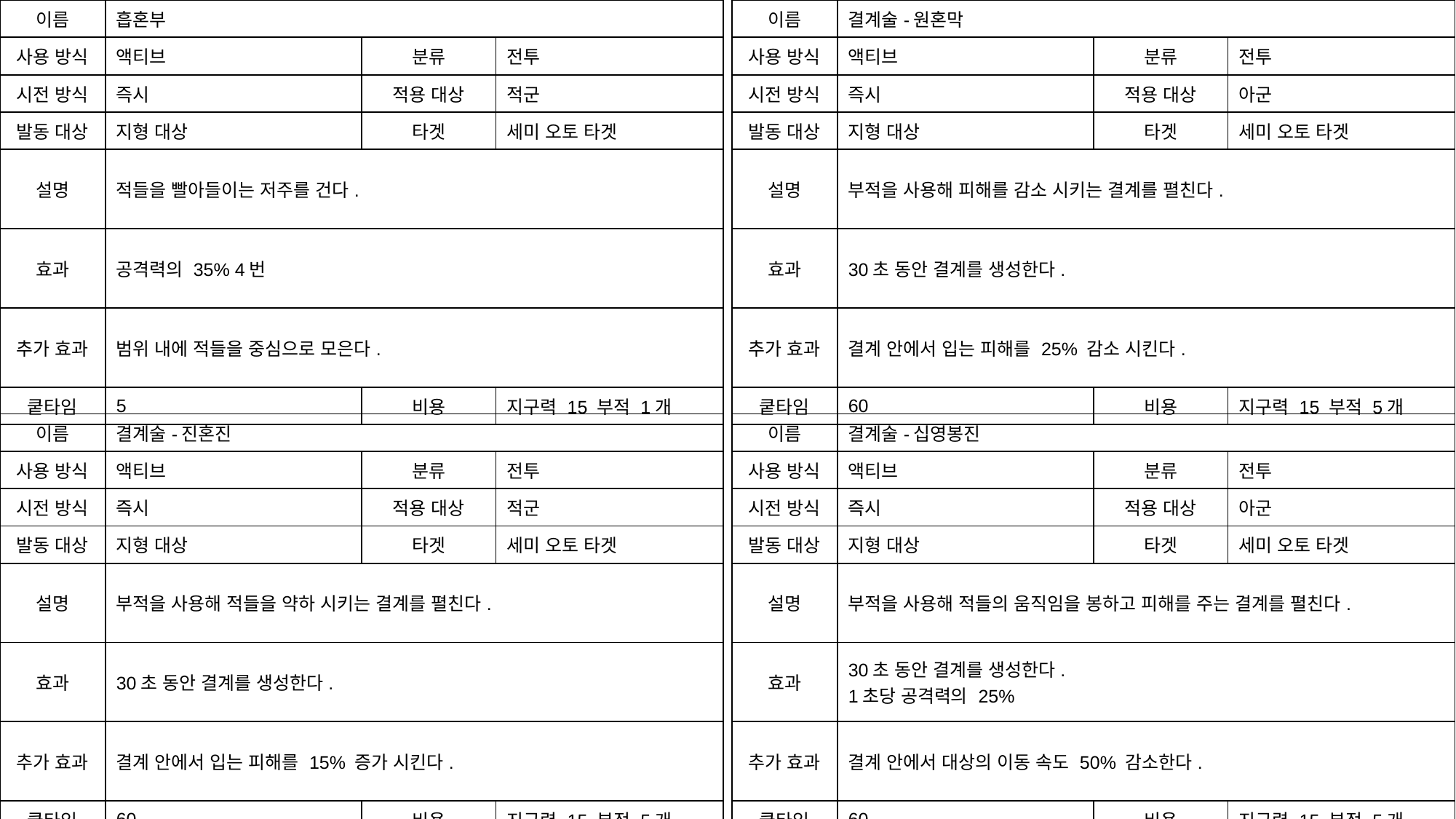

| 이름 | 흡혼부 |  |  |
| --- | --- | --- | --- |
| 사용 방식 | 액티브 | 분류 | 전투 |
| 시전 방식 | 즉시 | 적용 대상 | 적군 |
| 발동 대상 | 지형 대상 | 타겟 | 세미 오토 타겟 |
| 설명 | 적들을 빨아들이는 저주를 건다. |  |  |
| 효과 | 공격력의 35% 4번 |  |  |
| 추가 효과 | 범위 내에 적들을 중심으로 모은다. |  |  |
| 쿹타임 | 5 | 비용 | 지구력 15 부적 1개 |
| 이름 | 결계술-원혼막 |  |  |
| --- | --- | --- | --- |
| 사용 방식 | 액티브 | 분류 | 전투 |
| 시전 방식 | 즉시 | 적용 대상 | 아군 |
| 발동 대상 | 지형 대상 | 타겟 | 세미 오토 타겟 |
| 설명 | 부적을 사용해 피해를 감소 시키는 결계를 펼친다. |  |  |
| 효과 | 30초 동안 결계를 생성한다. |  |  |
| 추가 효과 | 결계 안에서 입는 피해를 25% 감소 시킨다. |  |  |
| 쿹타임 | 60 | 비용 | 지구력 15 부적 5개 |
| 이름 | 결계술-진혼진 |  |  |
| --- | --- | --- | --- |
| 사용 방식 | 액티브 | 분류 | 전투 |
| 시전 방식 | 즉시 | 적용 대상 | 적군 |
| 발동 대상 | 지형 대상 | 타겟 | 세미 오토 타겟 |
| 설명 | 부적을 사용해 적들을 약하 시키는 결계를 펼친다. |  |  |
| 효과 | 30초 동안 결계를 생성한다. |  |  |
| 추가 효과 | 결계 안에서 입는 피해를 15% 증가 시킨다. |  |  |
| 쿹타임 | 60 | 비용 | 지구력 15 부적 5개 |
| 이름 | 결계술-십영봉진 |  |  |
| --- | --- | --- | --- |
| 사용 방식 | 액티브 | 분류 | 전투 |
| 시전 방식 | 즉시 | 적용 대상 | 아군 |
| 발동 대상 | 지형 대상 | 타겟 | 세미 오토 타겟 |
| 설명 | 부적을 사용해 적들의 움직임을 봉하고 피해를 주는 결계를 펼친다. |  |  |
| 효과 | 30초 동안 결계를 생성한다. 1초당 공격력의 25% |  |  |
| 추가 효과 | 결계 안에서 대상의 이동 속도 50% 감소한다. |  |  |
| 쿹타임 | 60 | 비용 | 지구력 15 부적 5개 |